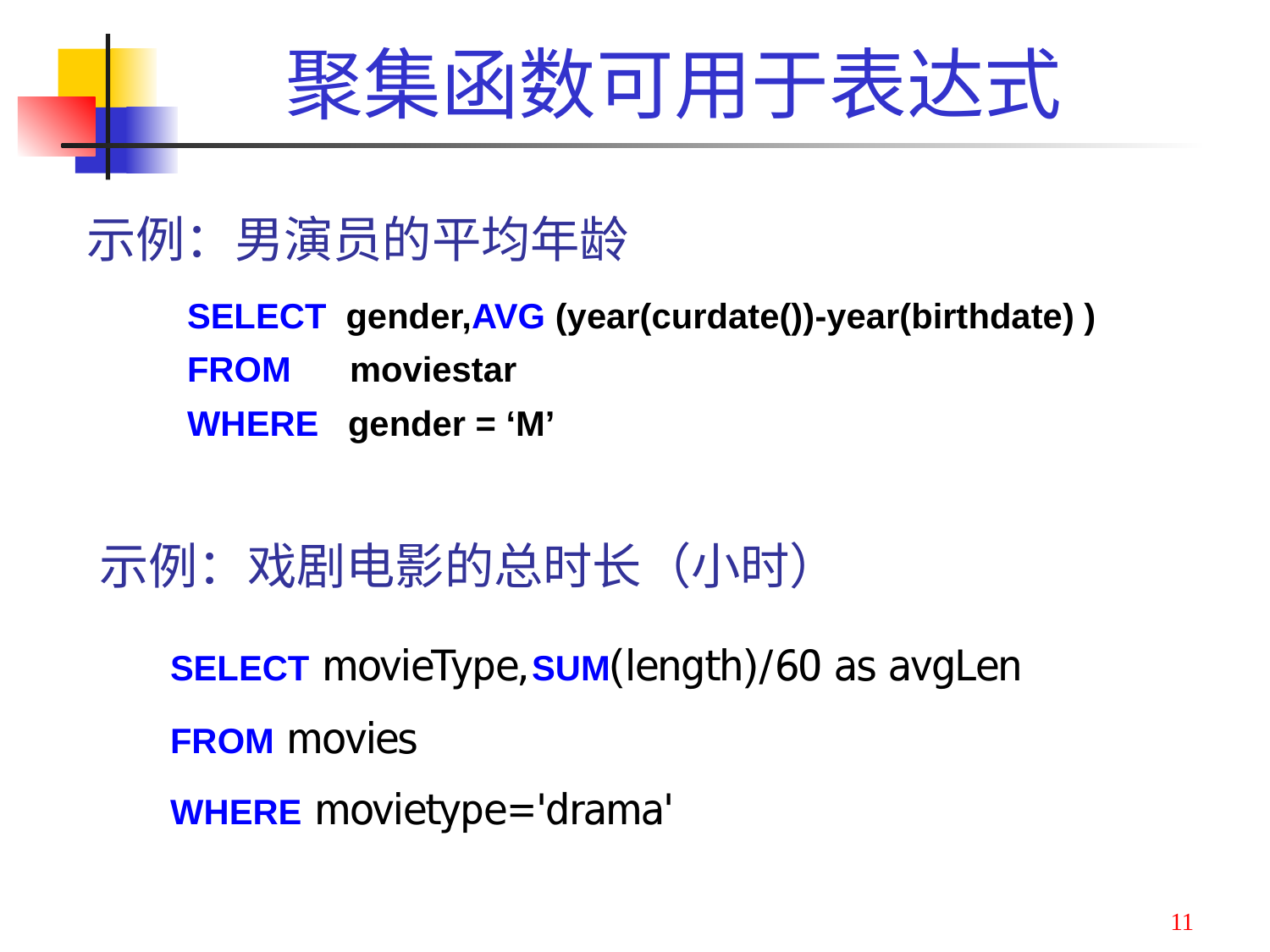

# 聚集函数可用于表达式
示例：男演员的平均年龄
SELECT  gender,AVG (year(curdate())-year(birthdate) )
FROM      moviestar
WHERE   gender = ‘M’
示例：戏剧电影的总时长（小时）
SELECT movieType,SUM(length)/60 as avgLen
FROM movies
WHERE movietype='drama'
11